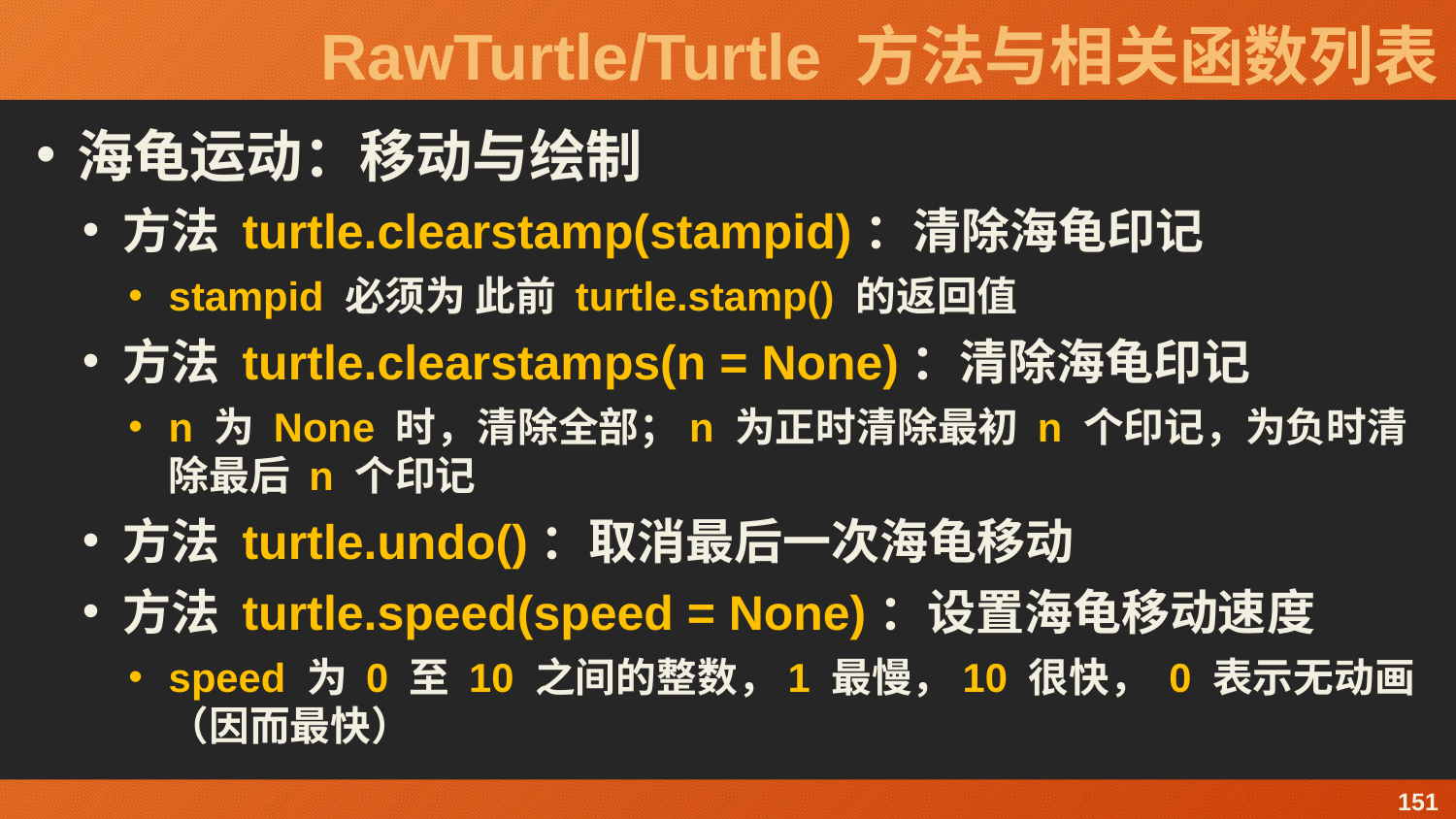

# RawTurtle/Turtle 方法与相关函数列表
海龟运动：移动与绘制
方法 turtle.clearstamp(stampid)：清除海龟印记
stampid 必须为 此前 turtle.stamp() 的返回值
方法 turtle.clearstamps(n = None)：清除海龟印记
n 为 None 时，清除全部；n 为正时清除最初 n 个印记，为负时清除最后 n 个印记
方法 turtle.undo()：取消最后一次海龟移动
方法 turtle.speed(speed = None)：设置海龟移动速度
speed 为 0 至 10 之间的整数，1 最慢，10 很快， 0 表示无动画（因而最快）
151